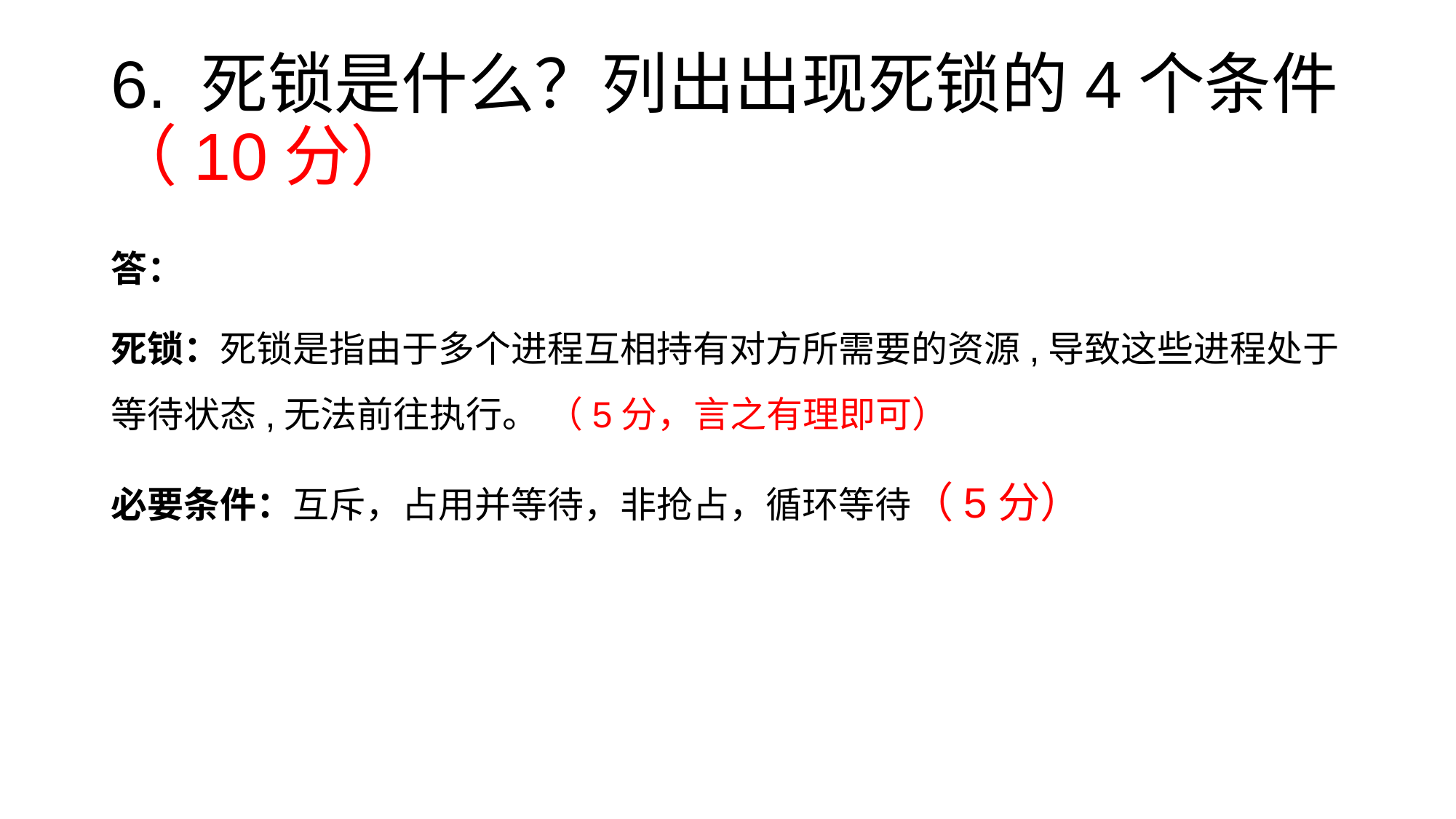

# 6. 死锁是什么？列出出现死锁的4个条件（10分）
答：
死锁：死锁是指由于多个进程互相持有对方所需要的资源,导致这些进程处于等待状态,无法前往执行。 （5分，言之有理即可）
必要条件：互斥，占用并等待，非抢占，循环等待（5分）